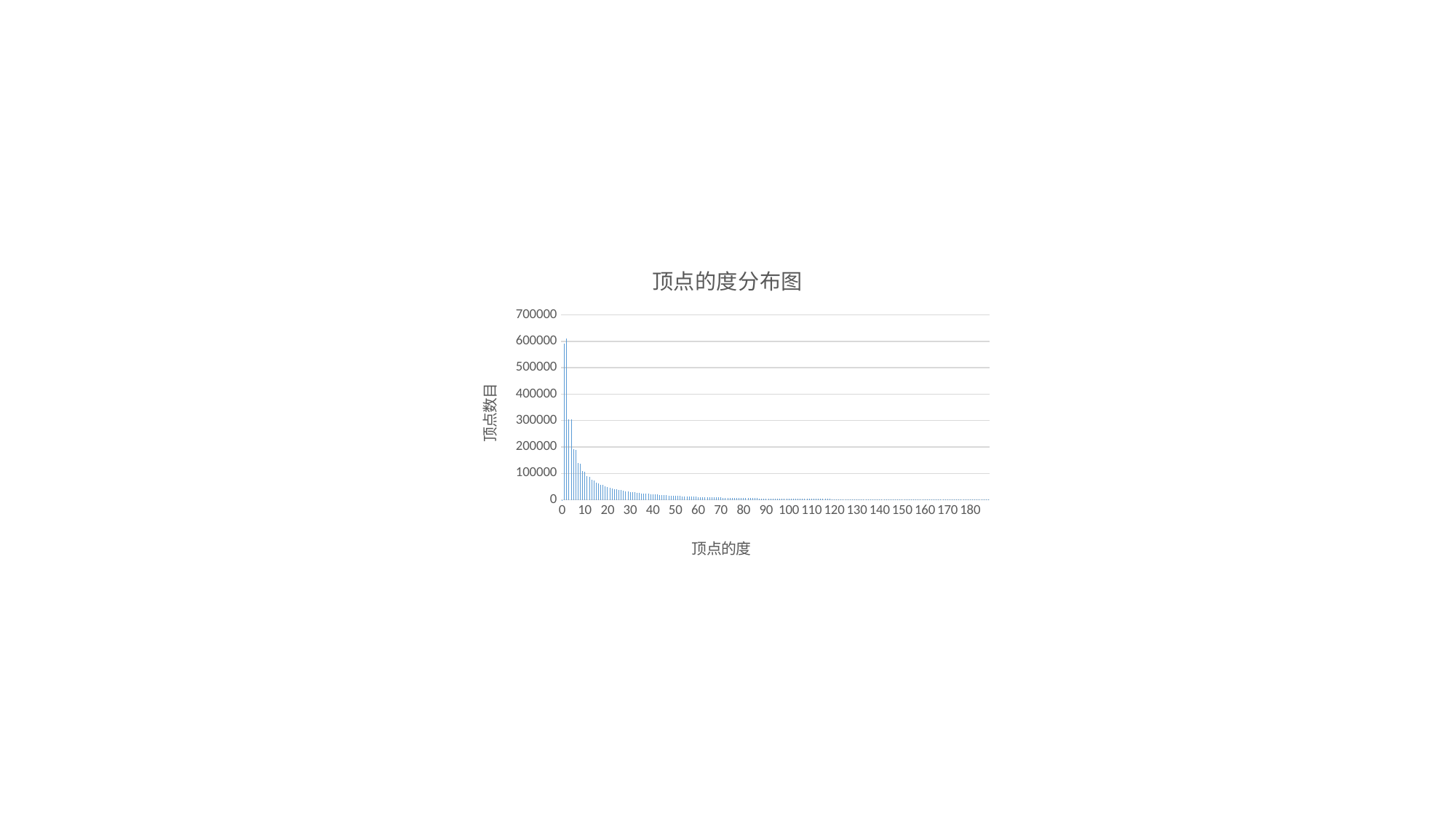

### Chart: 顶点的度分布图

| Category |  |
|---|---|
| 0 | 25.0 |
| 1 | 591055.0 |
| 2 | 611830.0 |
| 3 | 303288.0 |
| 4 | 303617.0 |
| 5 | 192517.0 |
| 6 | 187592.0 |
| 7 | 139723.0 |
| 8 | 136024.0 |
| 9 | 108638.0 |
| 10 | 107035.0 |
| 11 | 89054.0 |
| 12 | 86965.0 |
| 13 | 75752.0 |
| 14 | 73564.0 |
| 15 | 64849.0 |
| 16 | 63319.0 |
| 17 | 56477.0 |
| 18 | 55321.0 |
| 19 | 50052.0 |
| 20 | 49232.0 |
| 21 | 45109.0 |
| 22 | 43923.0 |
| 23 | 40666.0 |
| 24 | 39848.0 |
| 25 | 36889.0 |
| 26 | 36364.0 |
| 27 | 33970.0 |
| 28 | 33165.0 |
| 29 | 30957.0 |
| 30 | 30372.0 |
| 31 | 28670.0 |
| 32 | 28109.0 |
| 33 | 26532.0 |
| 34 | 26189.0 |
| 35 | 24542.0 |
| 36 | 24003.0 |
| 37 | 23053.0 |
| 38 | 22544.0 |
| 39 | 21546.0 |
| 40 | 21096.0 |
| 41 | 19987.0 |
| 42 | 19591.0 |
| 43 | 18734.0 |
| 44 | 18371.0 |
| 45 | 17381.0 |
| 46 | 17370.0 |
| 47 | 16473.0 |
| 48 | 15934.0 |
| 49 | 15583.0 |
| 50 | 15096.0 |
| 51 | 14627.0 |
| 52 | 14492.0 |
| 53 | 13480.0 |
| 54 | 13569.0 |
| 55 | 12978.0 |
| 56 | 12787.0 |
| 57 | 12168.0 |
| 58 | 11944.0 |
| 59 | 11687.0 |
| 60 | 11260.0 |
| 61 | 11109.0 |
| 62 | 10786.0 |
| 63 | 10587.0 |
| 64 | 10039.0 |
| 65 | 9982.0 |
| 66 | 9765.0 |
| 67 | 9229.0 |
| 68 | 9518.0 |
| 69 | 8945.0 |
| 70 | 8770.0 |
| 71 | 8470.0 |
| 72 | 8160.0 |
| 73 | 7976.0 |
| 74 | 7916.0 |
| 75 | 7754.0 |
| 76 | 7602.0 |
| 77 | 7360.0 |
| 78 | 7259.0 |
| 79 | 6834.0 |
| 80 | 6758.0 |
| 81 | 6664.0 |
| 82 | 6555.0 |
| 83 | 6399.0 |
| 84 | 6230.0 |
| 85 | 5983.0 |
| 86 | 5921.0 |
| 87 | 5765.0 |
| 88 | 5654.0 |
| 89 | 5669.0 |
| 90 | 5501.0 |
| 91 | 5380.0 |
| 92 | 5283.0 |
| 93 | 5062.0 |
| 94 | 5092.0 |
| 95 | 4941.0 |
| 96 | 4744.0 |
| 97 | 4624.0 |
| 98 | 4695.0 |
| 99 | 4403.0 |
| 100 | 4442.0 |
| 101 | 4312.0 |
| 102 | 4225.0 |
| 103 | 4194.0 |
| 104 | 4041.0 |
| 105 | 4059.0 |
| 106 | 3976.0 |
| 107 | 3786.0 |
| 108 | 3789.0 |
| 109 | 3678.0 |
| 110 | 3712.0 |
| 111 | 3477.0 |
| 112 | 3479.0 |
| 113 | 3427.0 |
| 114 | 3317.0 |
| 115 | 3255.0 |
| 116 | 3143.0 |
| 117 | 3165.0 |
| 118 | 3113.0 |
| 119 | 2969.0 |
| 120 | 3068.0 |
| 121 | 2899.0 |
| 122 | 2852.0 |
| 123 | 2865.0 |
| 124 | 2786.0 |
| 125 | 2665.0 |
| 126 | 2692.0 |
| 127 | 2582.0 |
| 128 | 2593.0 |
| 129 | 2516.0 |
| 130 | 2464.0 |
| 131 | 2443.0 |
| 132 | 2467.0 |
| 133 | 2453.0 |
| 134 | 2313.0 |
| 135 | 2270.0 |
| 136 | 2200.0 |
| 137 | 2212.0 |
| 138 | 2181.0 |
| 139 | 2171.0 |
| 140 | 2105.0 |
| 141 | 2003.0 |
| 142 | 2177.0 |
| 143 | 1988.0 |
| 144 | 1952.0 |
| 145 | 1945.0 |
| 146 | 1919.0 |
| 147 | 1914.0 |
| 148 | 1867.0 |
| 149 | 1882.0 |
| 150 | 1827.0 |
| 151 | 1763.0 |
| 152 | 1697.0 |
| 153 | 1679.0 |
| 154 | 1661.0 |
| 155 | 1632.0 |
| 156 | 1612.0 |
| 157 | 1602.0 |
| 158 | 1551.0 |
| 159 | 1560.0 |
| 160 | 1441.0 |
| 161 | 1468.0 |
| 162 | 1470.0 |
| 163 | 1381.0 |
| 164 | 1357.0 |
| 165 | 1398.0 |
| 166 | 1387.0 |
| 167 | 1385.0 |
| 168 | 1325.0 |
| 169 | 1357.0 |
| 170 | 1330.0 |
| 171 | 1264.0 |
| 172 | 1266.0 |
| 173 | 1246.0 |
| 174 | 1264.0 |
| 175 | 1196.0 |
| 176 | 1215.0 |
| 177 | 1170.0 |
| 178 | 1142.0 |
| 179 | 1212.0 |
| 180 | 1113.0 |
| 181 | 1120.0 |
| 182 | 1102.0 |
| 183 | 1162.0 |
| 184 | 1056.0 |
| 185 | 1048.0 |
| 186 | 1057.0 |
| 187 | 960.0 |
| 188 | 1029.0 |